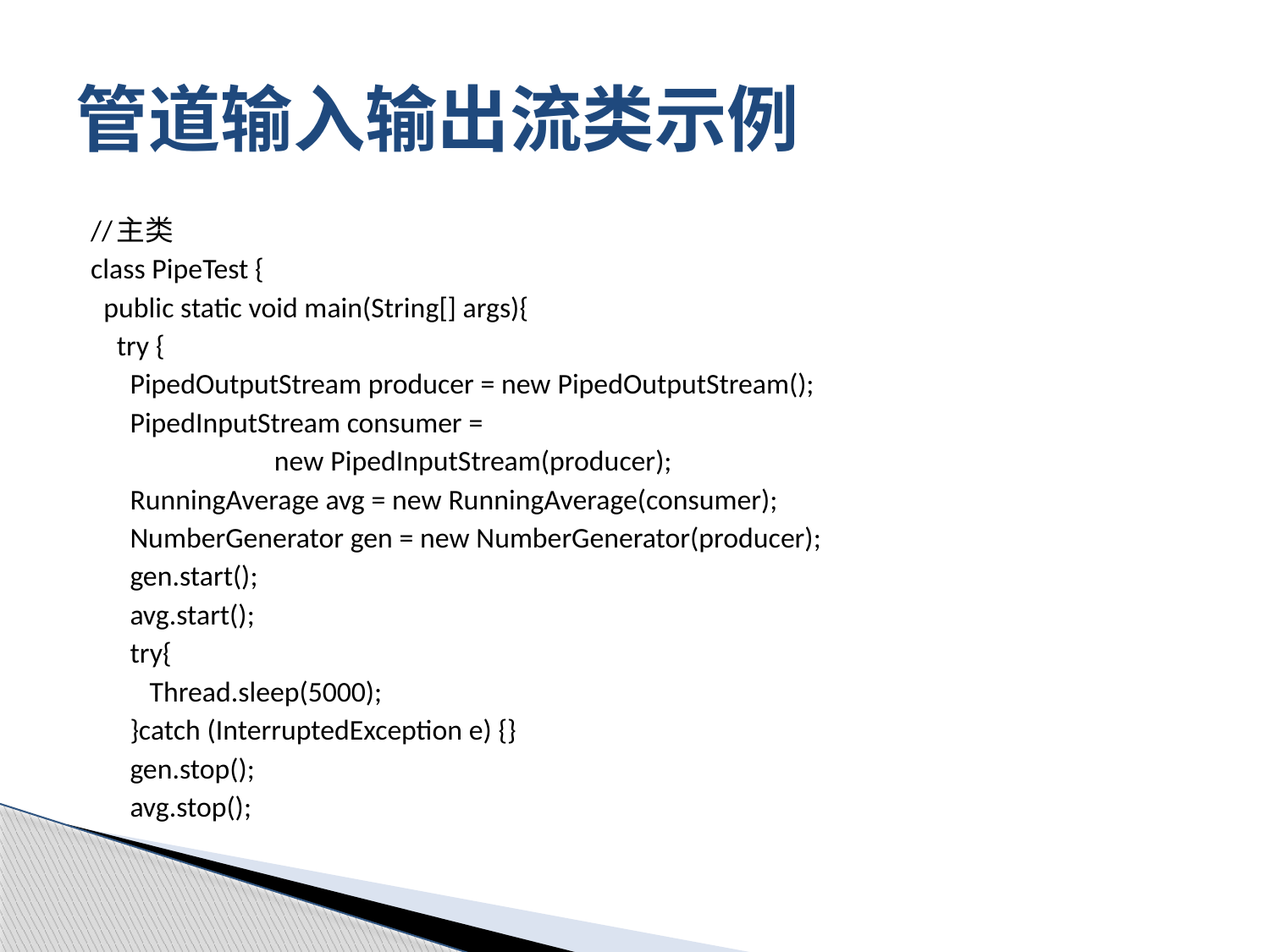

# 管道输入输出流类示例
//主类
class PipeTest {
  public static void main(String[] args){
    try {
      PipedOutputStream producer = new PipedOutputStream();
      PipedInputStream consumer =
                            new PipedInputStream(producer);
      RunningAverage avg = new RunningAverage(consumer);
      NumberGenerator gen = new NumberGenerator(producer);
      gen.start();
      avg.start();
      try{
         Thread.sleep(5000);
      }catch (InterruptedException e) {}
      gen.stop();
      avg.stop();